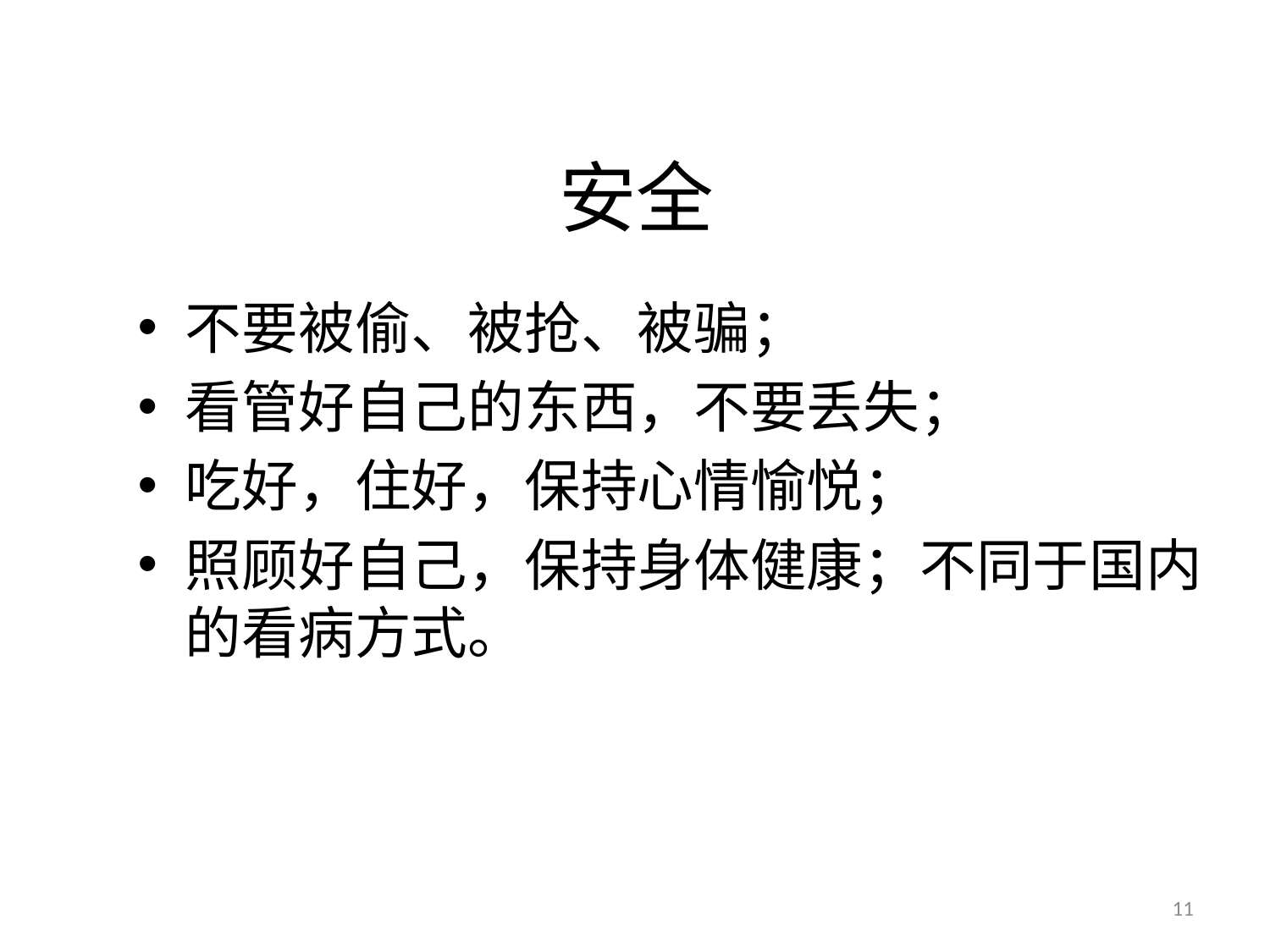

# 安全
不要被偷、被抢、被骗；
看管好自己的东西，不要丢失；
吃好，住好，保持心情愉悦；
照顾好自己，保持身体健康；不同于国内的看病方式。

11